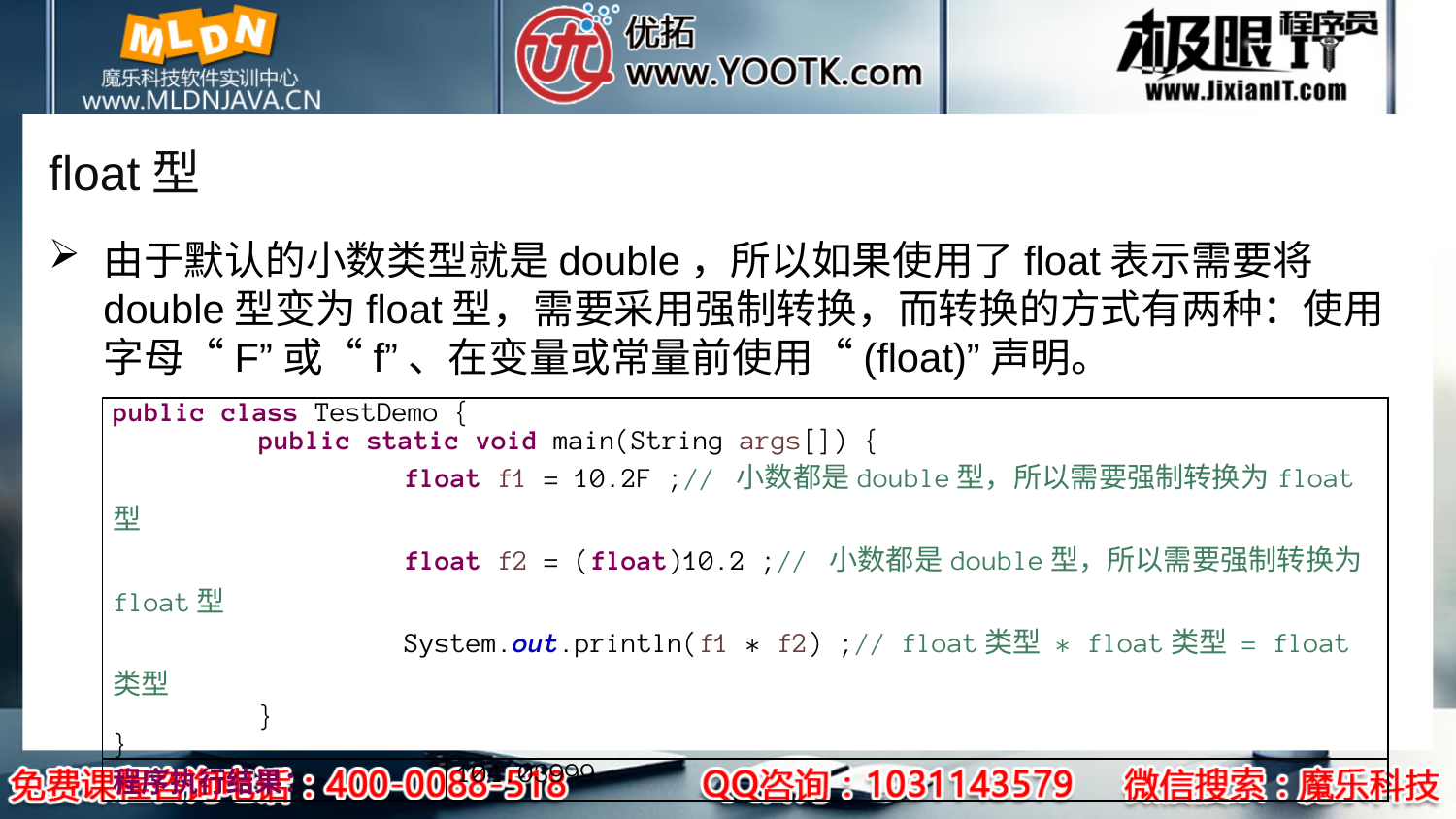

# float型
由于默认的小数类型就是double，所以如果使用了float表示需要将double型变为float型，需要采用强制转换，而转换的方式有两种：使用字母“F”或“f”、在变量或常量前使用“(float)”声明。
| public class TestDemo { public static void main(String args[]) { float f1 = 10.2F ;// 小数都是double型，所以需要强制转换为float型 float f2 = (float)10.2 ;// 小数都是double型，所以需要强制转换为float型 System.out.println(f1 \* f2) ;// float类型 \* float类型 = float类型 } } |  |
| --- | --- |
| 程序执行结果： | 104.03999 |